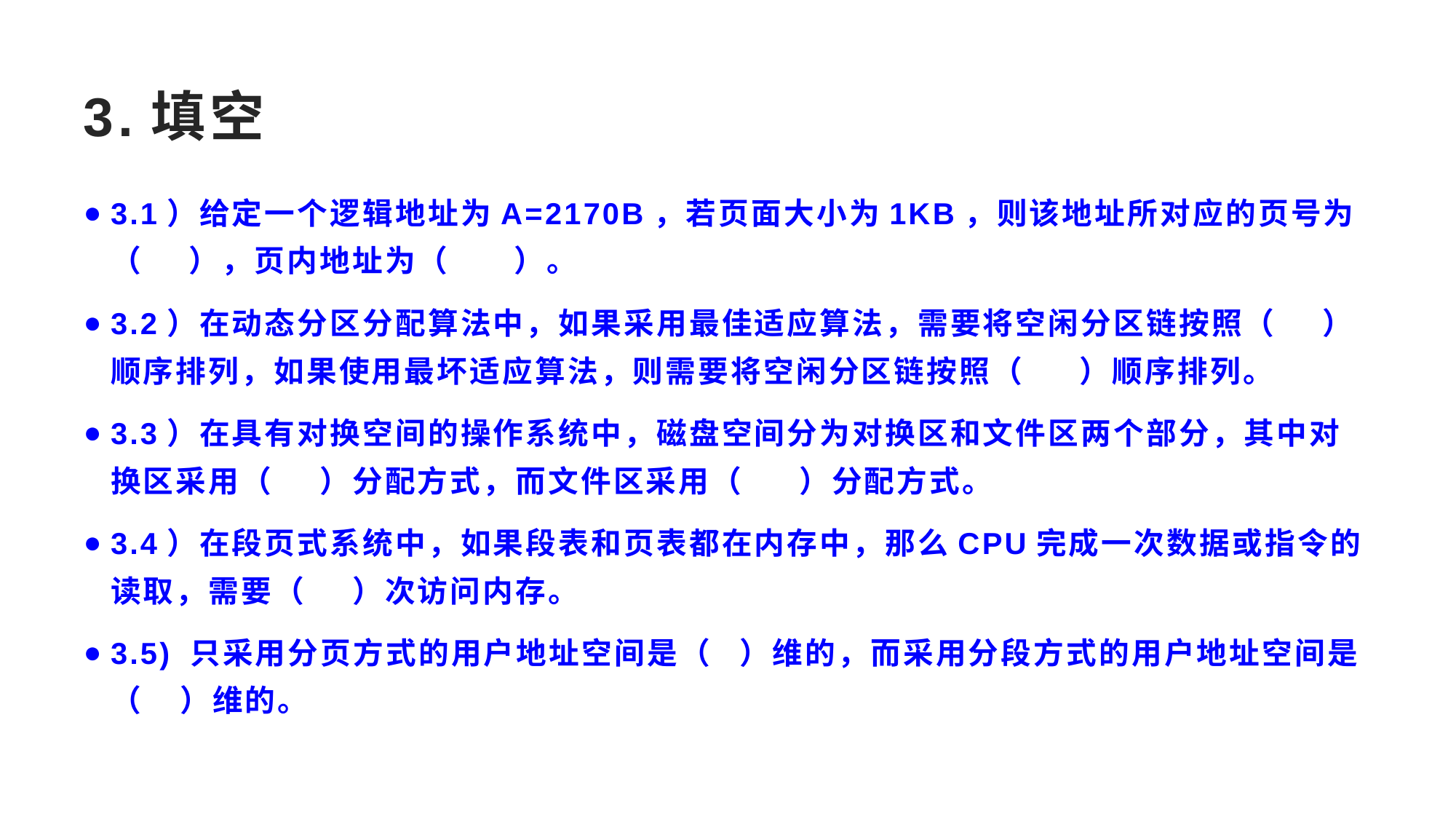

# 3.填空
3.1）给定一个逻辑地址为A=2170B，若页面大小为1KB，则该地址所对应的页号为（     ），页内地址为（       ）。
3.2）在动态分区分配算法中，如果采用最佳适应算法，需要将空闲分区链按照（     ）顺序排列，如果使用最坏适应算法，则需要将空闲分区链按照（      ）顺序排列。
3.3）在具有对换空间的操作系统中，磁盘空间分为对换区和文件区两个部分，其中对换区采用（     ）分配方式，而文件区采用（      ）分配方式。
3.4）在段页式系统中，如果段表和页表都在内存中，那么CPU完成一次数据或指令的读取，需要（     ）次访问内存。
3.5) 只采用分页方式的用户地址空间是（   ）维的，而采用分段方式的用户地址空间是（    ）维的。